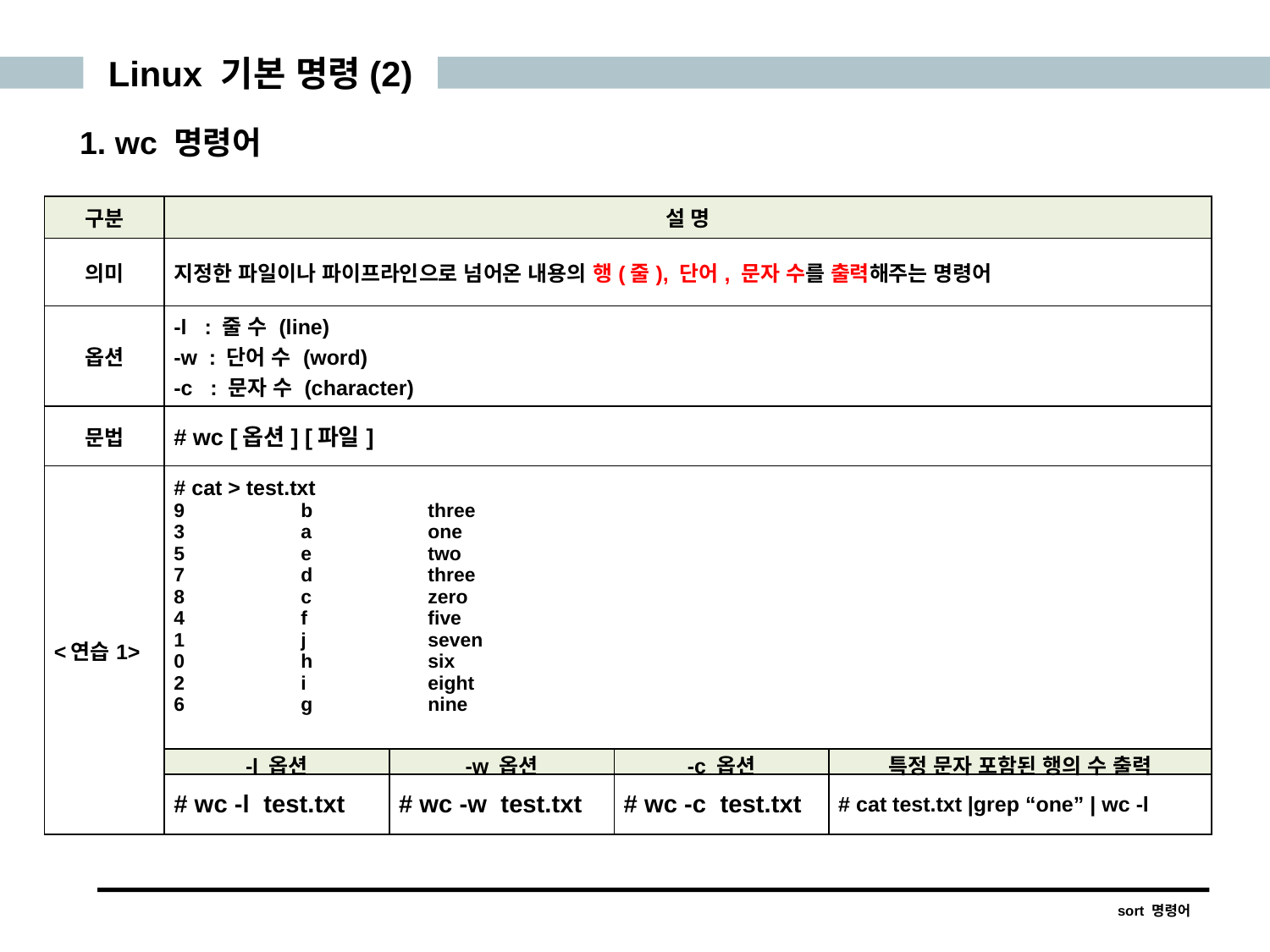

Linux 기본 명령(2)

1. wc 명령어
| 구분 | 설 명 |  |  |  |
| --- | --- | --- | --- | --- |
| 의미 | 지정한 파일이나 파이프라인으로 넘어온 내용의 행(줄), 단어, 문자 수를 출력해주는 명령어 |  |  |  |
| 옵션 | -l : 줄 수 (line) -w : 단어 수 (word) -c : 문자 수 (character) |  |  |  |
| 문법 | # wc [옵션] [파일] |  |  |  |
| <연습1> | # cat > test.txt 9 b three 3 a one 5 e two 7 d three 8 c zero 4 f five 1 j seven 0 h six 2 i eight 6 g nine |  |  |  |
|  | -l 옵션 | -w 옵션 | -c 옵션 | 특정 문자 포함된 행의 수 출력 |
|  | # wc -l test.txt | # wc -w test.txt | # wc -c test.txt | # cat test.txt |grep “one” | wc -l |

sort 명령어